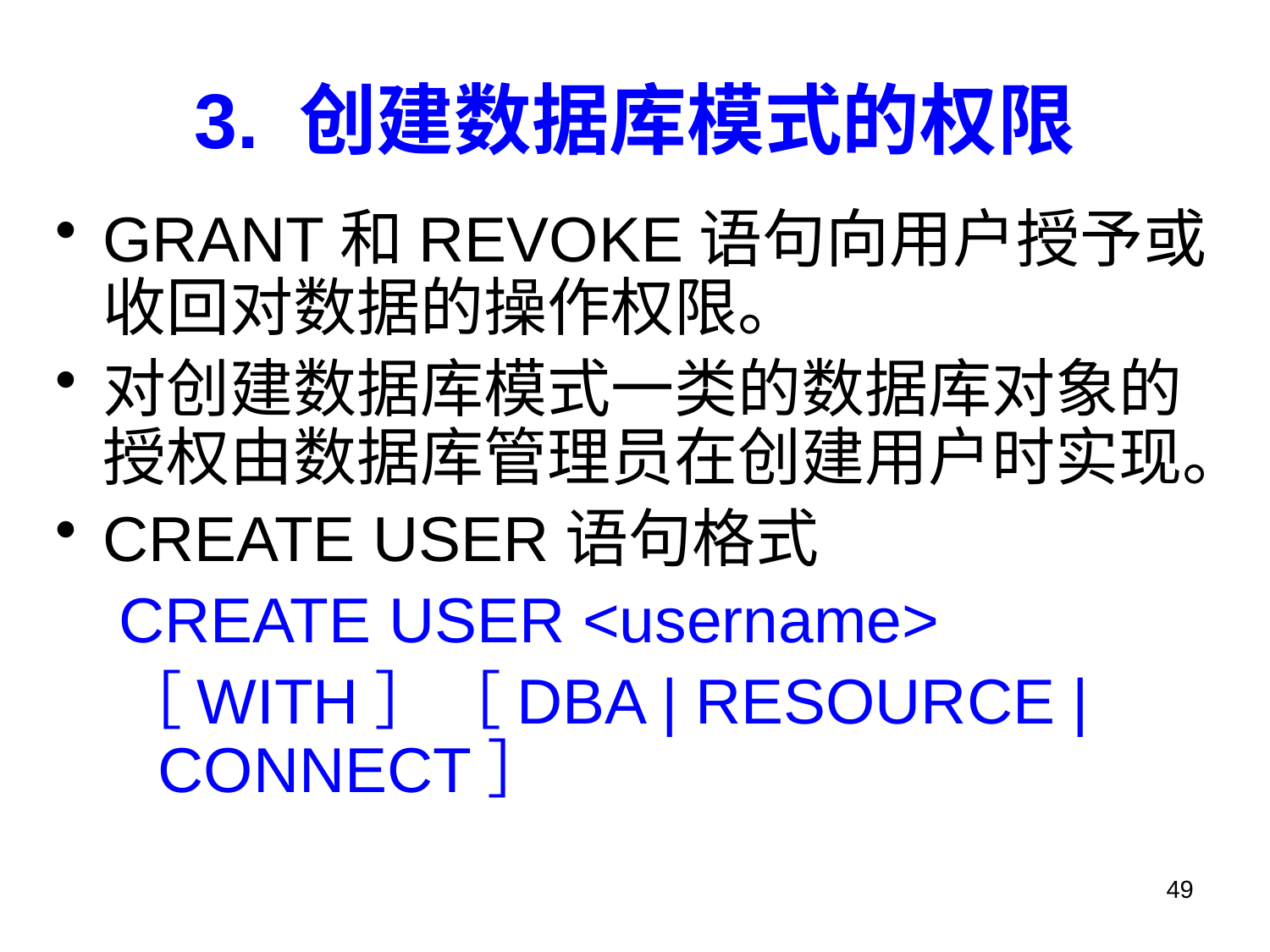

# 3. 创建数据库模式的权限
GRANT和REVOKE语句向用户授予或收回对数据的操作权限。
对创建数据库模式一类的数据库对象的授权由数据库管理员在创建用户时实现。
CREATE USER语句格式
CREATE USER <username>
［WITH］［DBA | RESOURCE | CONNECT］

49